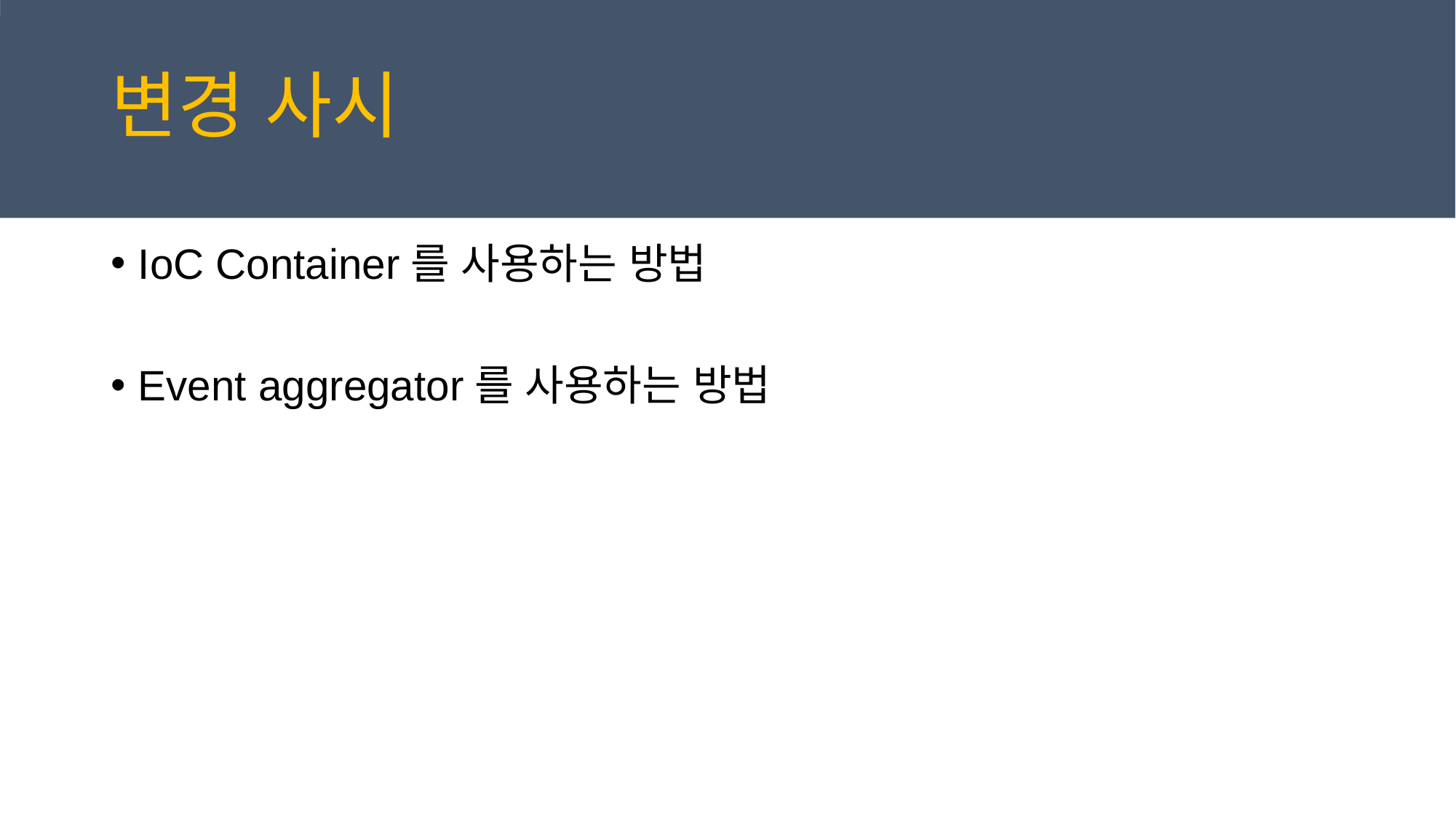

변경 사시
IoC Container를 사용하는 방법

Event aggregator를 사용하는 방법